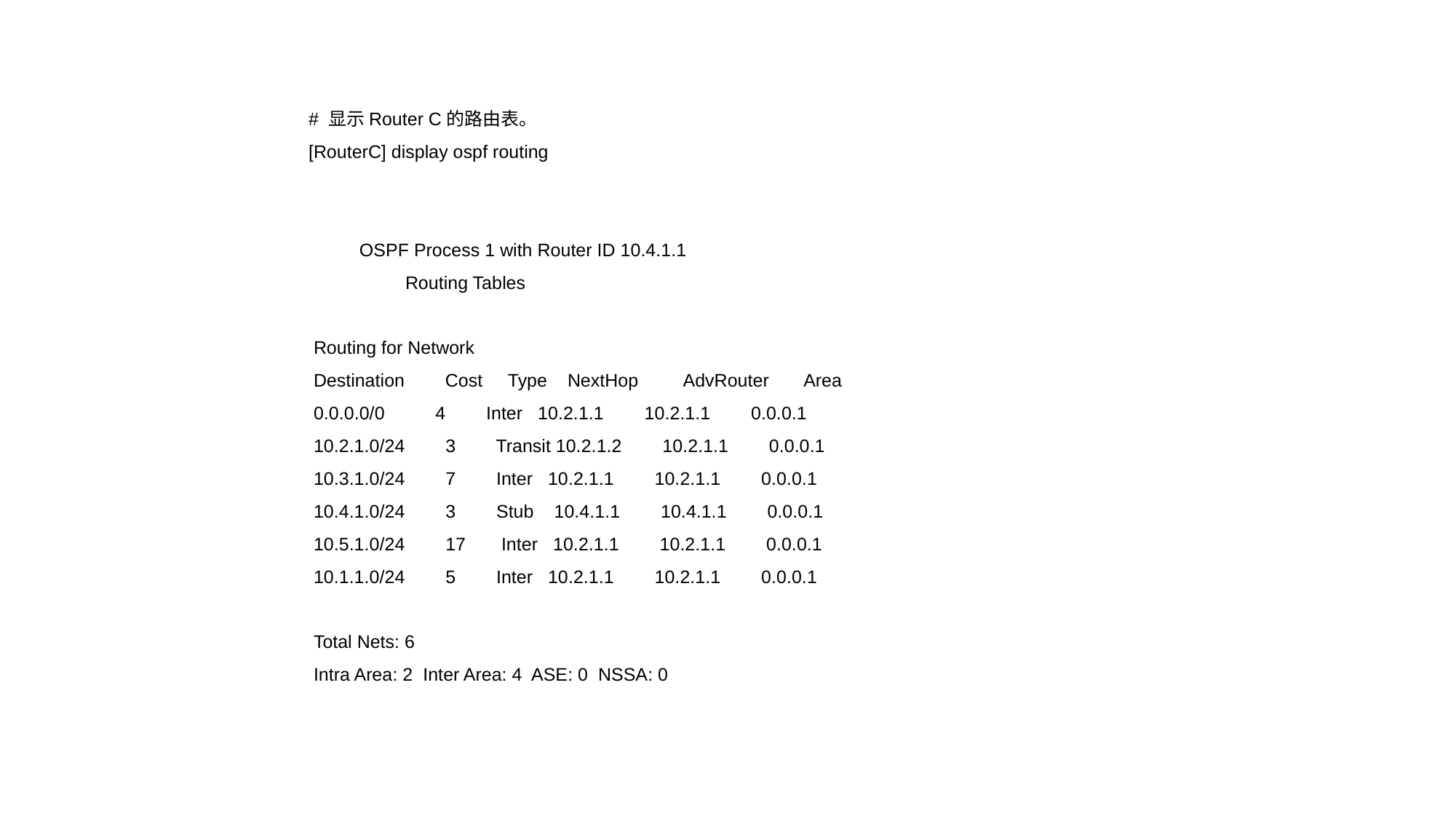

# 显示Router C的路由表。
[RouterC] display ospf routing

          OSPF Process 1 with Router ID 10.4.1.1
                   Routing Tables

 Routing for Network
 Destination        Cost     Type    NextHop         AdvRouter       Area
 0.0.0.0/0          4        Inter   10.2.1.1        10.2.1.1        0.0.0.1
 10.2.1.0/24        3        Transit 10.2.1.2        10.2.1.1        0.0.0.1
 10.3.1.0/24        7        Inter   10.2.1.1        10.2.1.1        0.0.0.1
 10.4.1.0/24        3        Stub    10.4.1.1        10.4.1.1        0.0.0.1
 10.5.1.0/24        17       Inter   10.2.1.1        10.2.1.1        0.0.0.1
 10.1.1.0/24        5        Inter   10.2.1.1        10.2.1.1        0.0.0.1

 Total Nets: 6
 Intra Area: 2  Inter Area: 4  ASE: 0  NSSA: 0